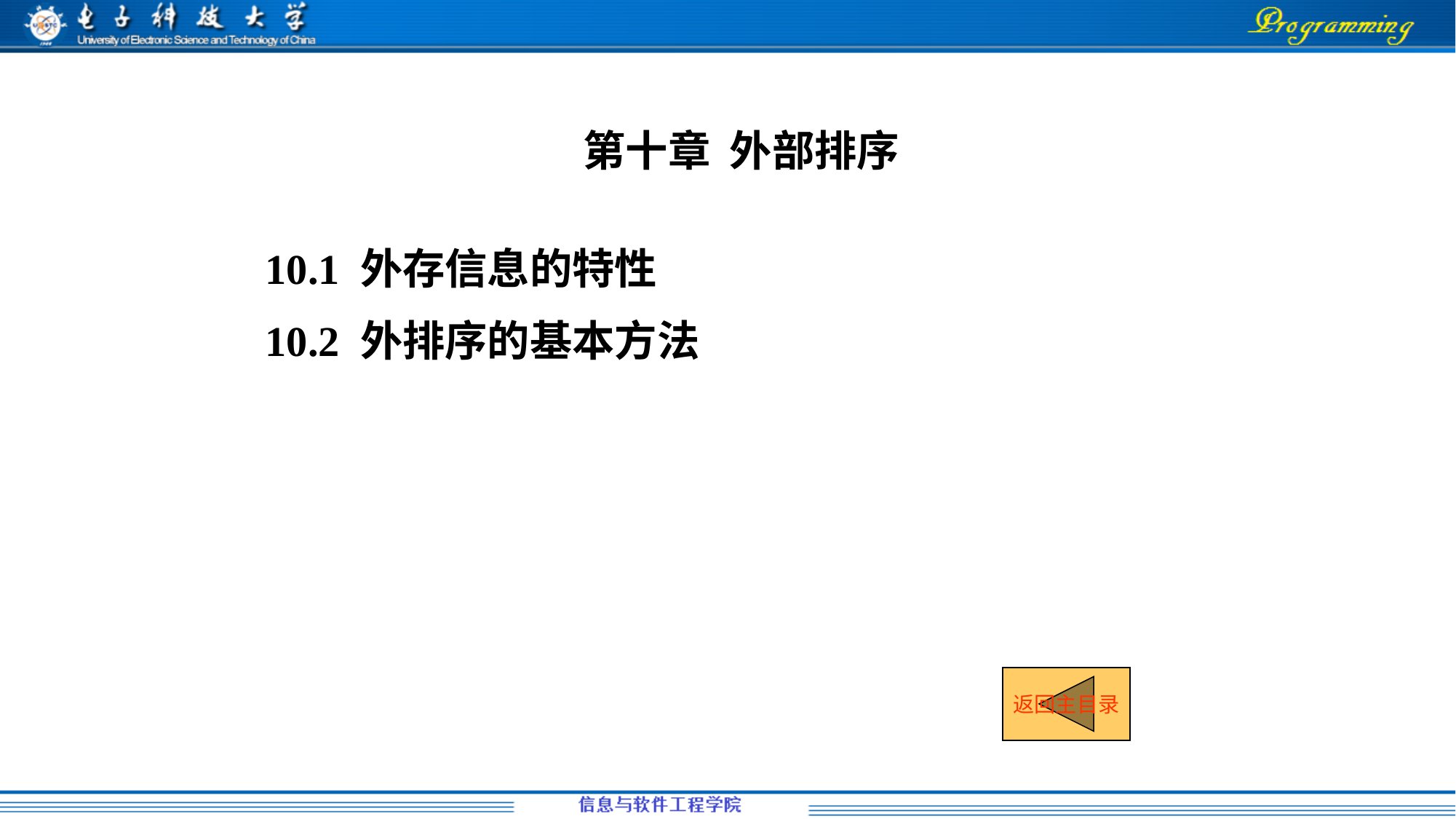

第十章  外部排序
10.1 外存信息的特性
10.2 外排序的基本方法
返回主目录